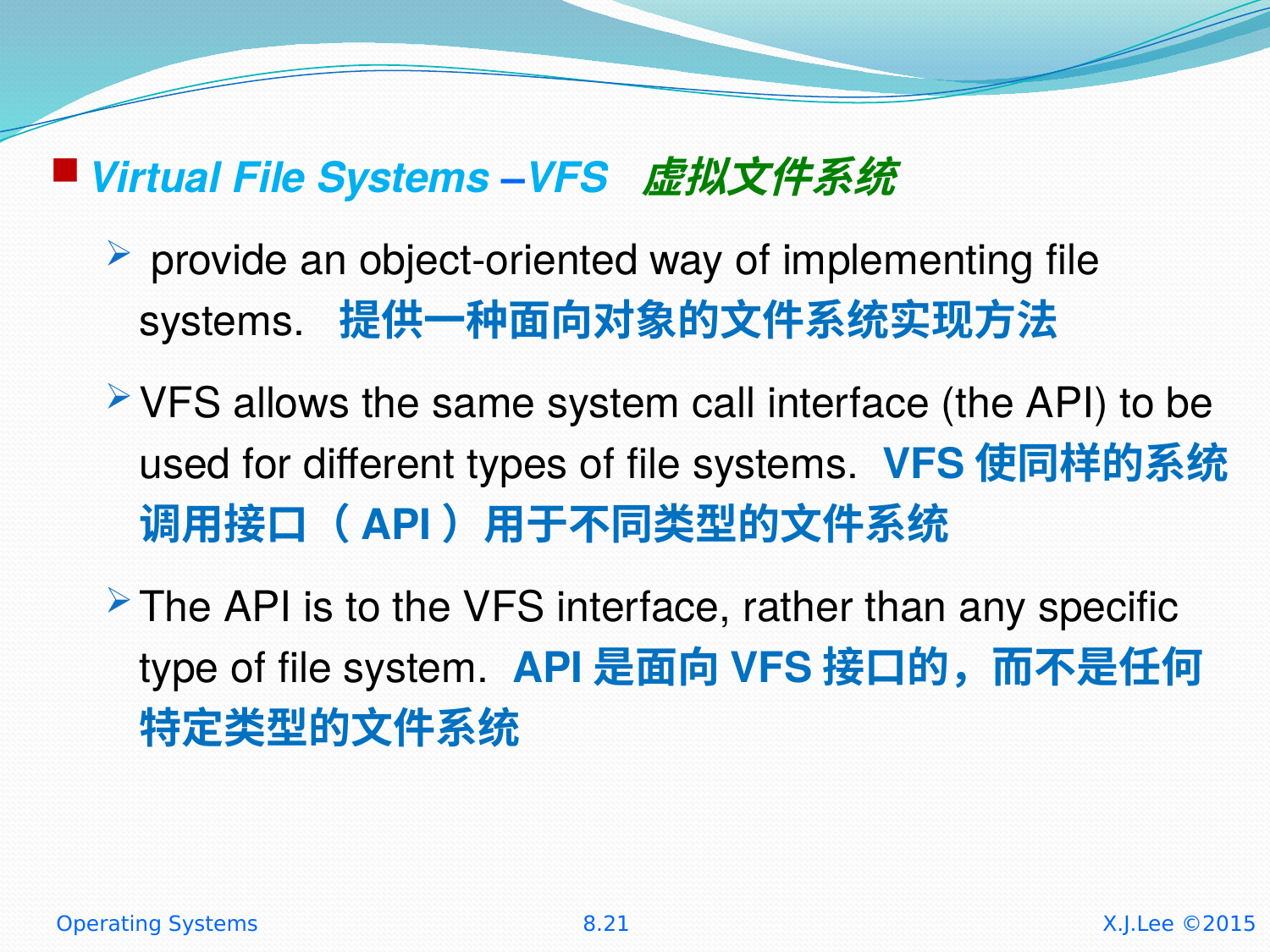

Virtual File Systems –VFS  虚拟文件系统
 provide an object-oriented way of implementing file systems.  提供一种面向对象的文件系统实现方法
VFS allows the same system call interface (the API) to be used for different types of file systems.  VFS使同样的系统调用接口（API）用于不同类型的文件系统
The API is to the VFS interface, rather than any specific type of file system.  API是面向VFS接口的，而不是任何特定类型的文件系统
Operating Systems
8.21
X.J.Lee ©2015